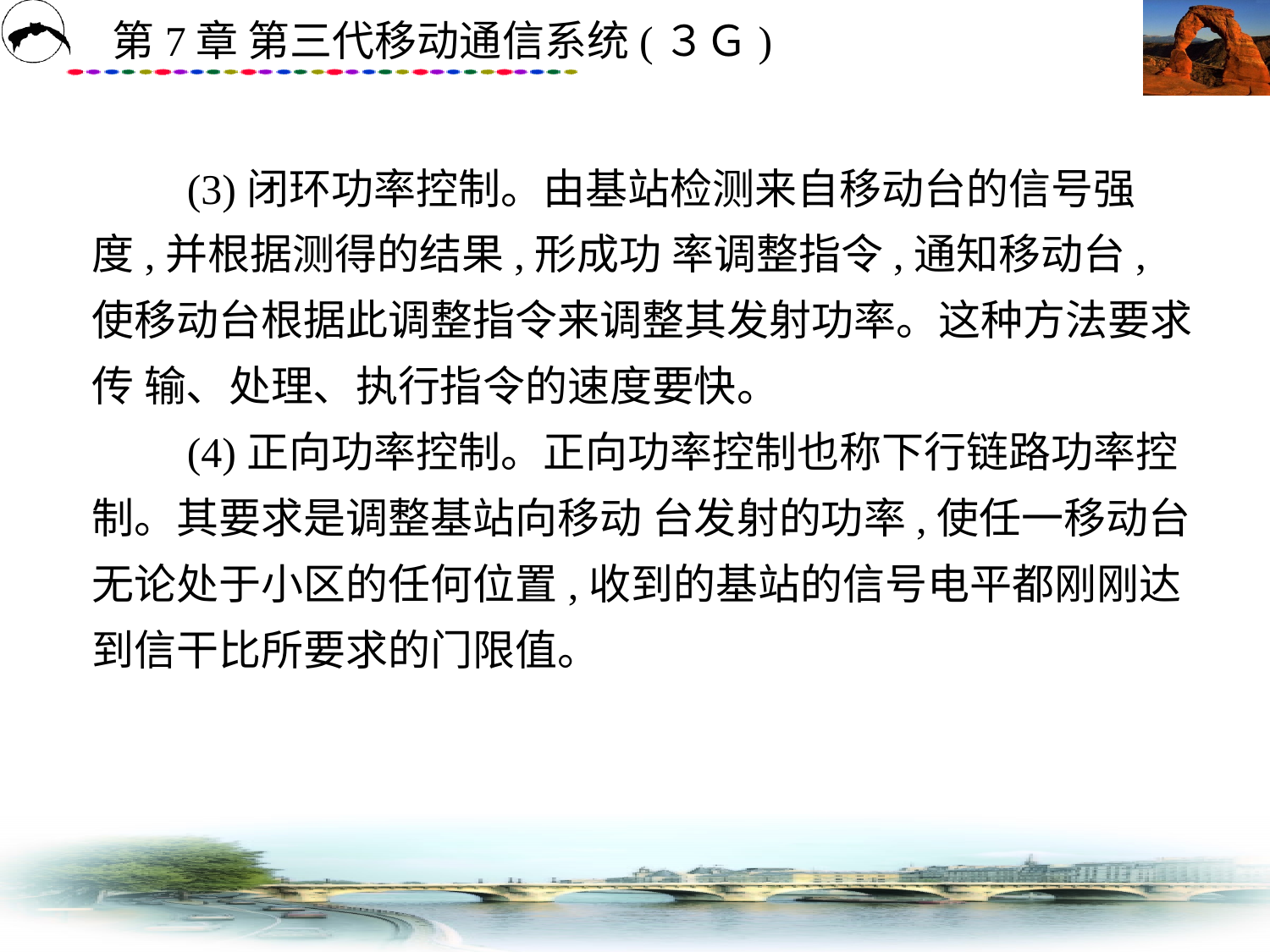

# (3)闭环功率控制。由基站检测来自移动台的信号强度,并根据测得的结果,形成功 率调整指令,通知移动台,使移动台根据此调整指令来调整其发射功率。这种方法要求传 输、处理、执行指令的速度要快。 　　(4)正向功率控制。正向功率控制也称下行链路功率控制。其要求是调整基站向移动 台发射的功率,使任一移动台无论处于小区的任何位置,收到的基站的信号电平都刚刚达 到信干比所要求的门限值。